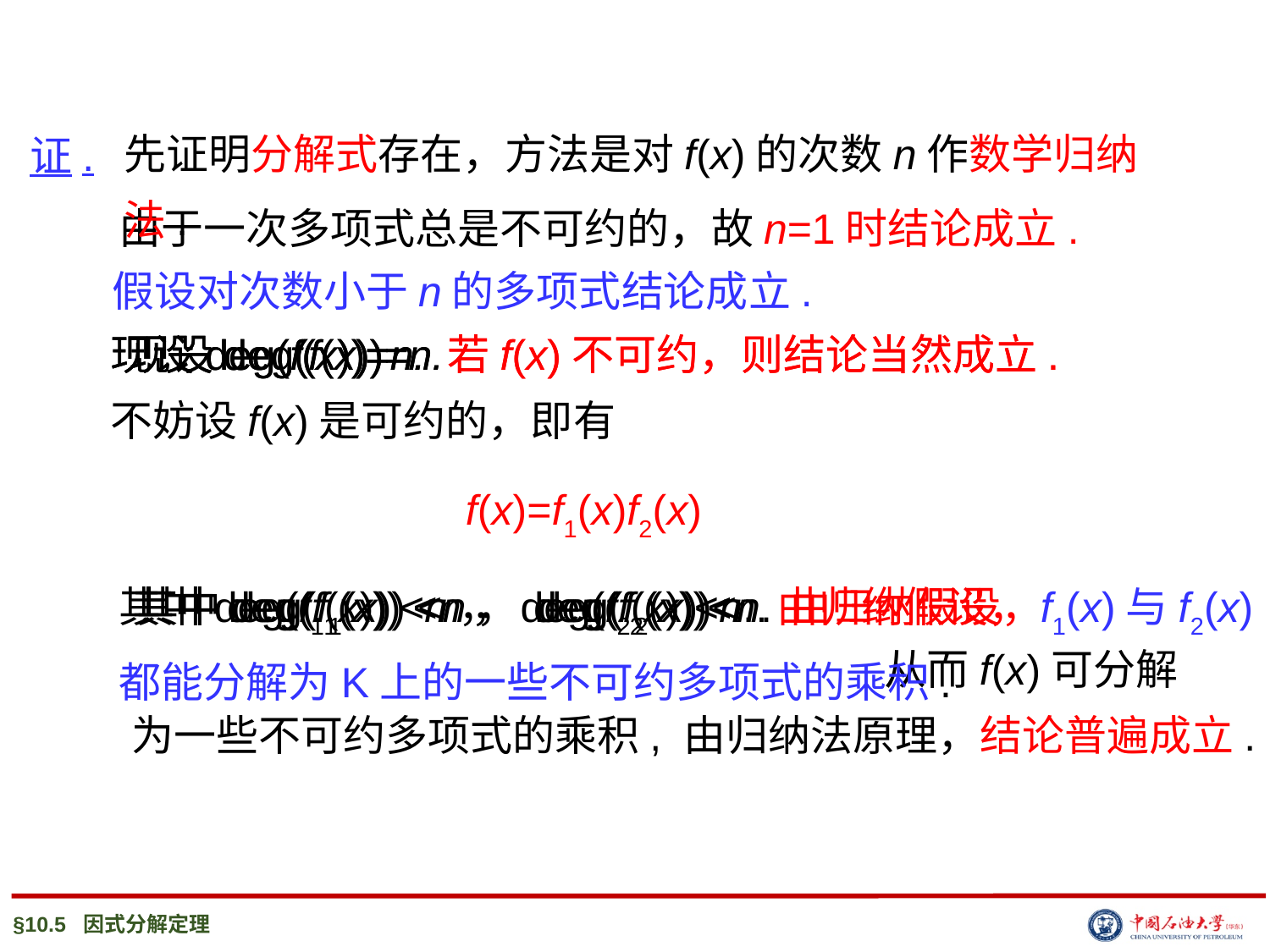

先证明分解式存在，方法是对f(x)的次数n作数学归纳法.
         证.
    由于一次多项式总是不可约的，故n=1时结论成立.
假设对次数小于n的多项式结论成立.
现设deg(f(x))=n.
现设deg(f(x))=n.
现设deg(f(x))=n. 若f(x)不可约，则结论当然成立.
现设deg(f(x))=n. 若f(x)不可约，则结论当然成立.
不妨设f(x)是可约的，即有
f(x)=f1(x)f2(x)
其中deg(f1(x)) <n， deg(f2(x))<n.
其中deg(f1(x)) <n， deg(f2(x))<n. 由归纳假设，
其中deg(f1(x)) <n， deg(f2(x))<n. 由归纳假设，f1(x)与f2(x)
都能分解为K上的一些不可约多项式的乘积.
                                                                              从而f(x)可分解
为一些不可约多项式的乘积, 由归纳法原理，结论普遍成立.